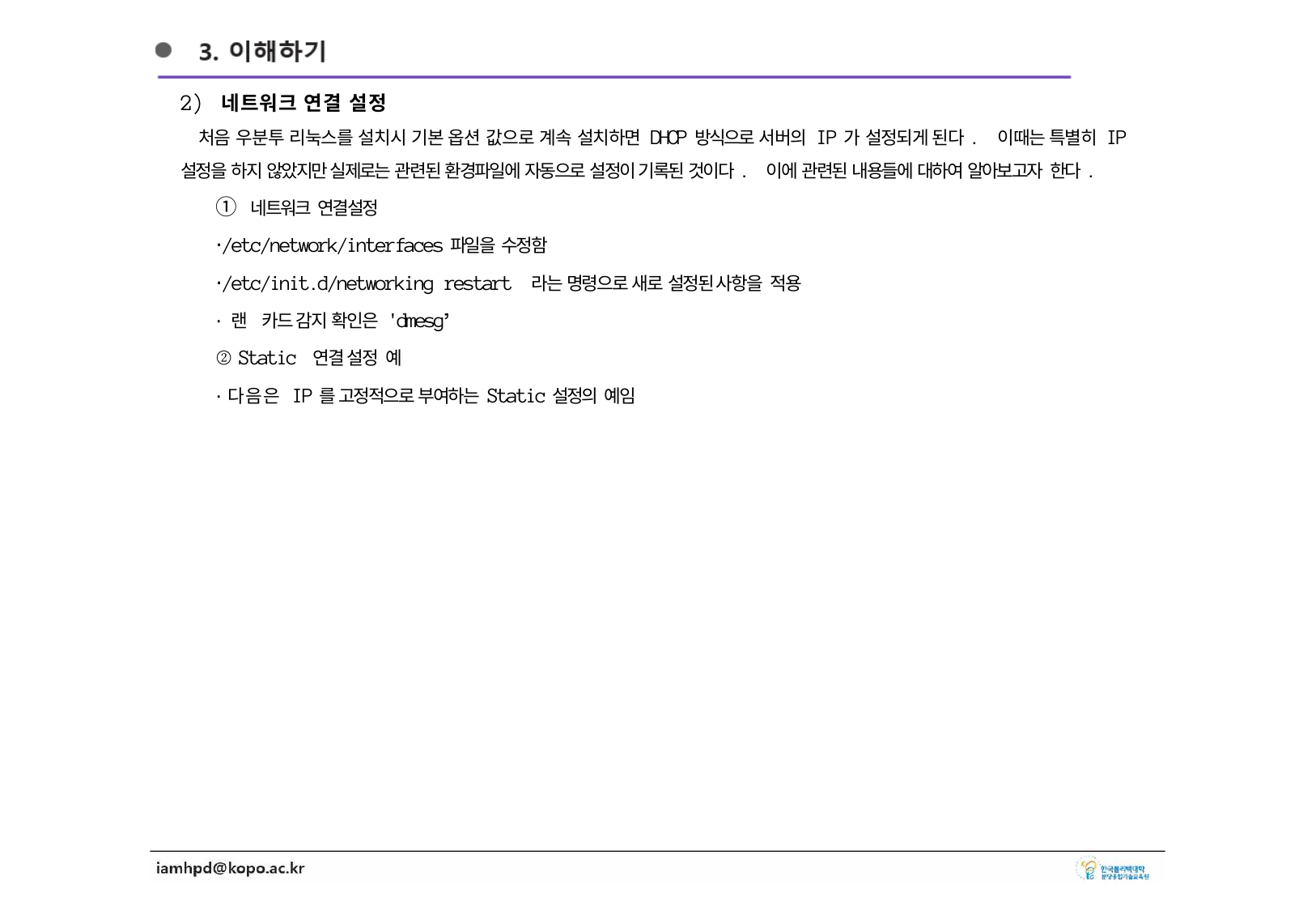

2) 네트워크 연결 설정
처음 우분투 리눅스를 설치시 기본 옵션 값으로 계속 설치하면 DHCP방식으로 서버의 IP가 설정되게 된다. 이때는 특별히 IP  설정을 하지 않았지만 실제로는 관련된 환경파일에 자동으로 설정이 기록된 것이다. 이에 관련된 내용들에 대하여 알아보고자  한다.
① 네트워크 연결설정
∙/etc/network/interfaces파일을 수정함
∙/etc/init.d/networking restart 라는 명령으로 새로 설정된 사항을 적용
∙랜 카드 감지 확인은 'dmesg’
② Static 연결 설정 예
∙다음은 IP를 고정적으로 부여하는 Static설정의 예임